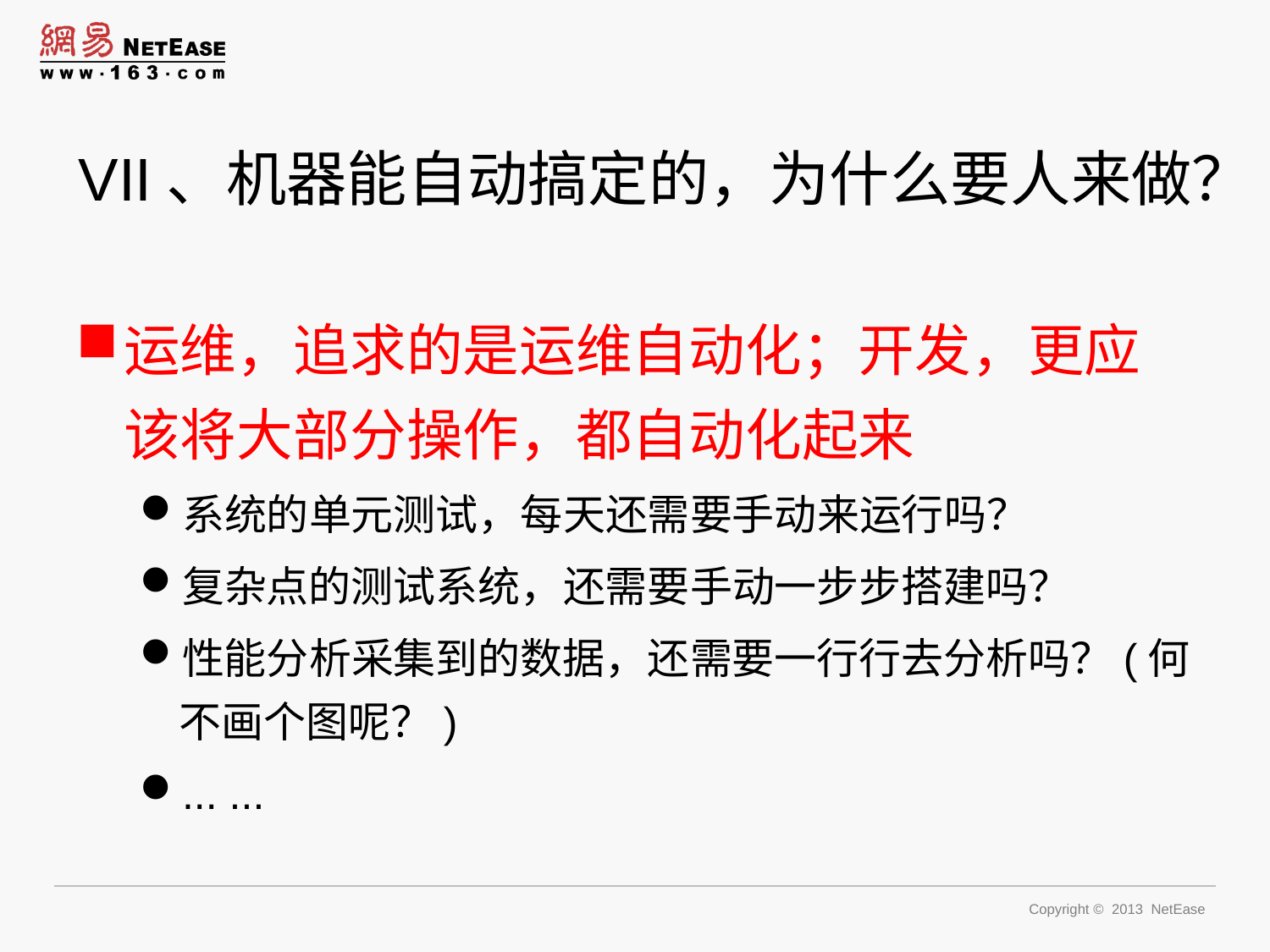

# VII、机器能自动搞定的，为什么要人来做？
运维，追求的是运维自动化；开发，更应该将大部分操作，都自动化起来
系统的单元测试，每天还需要手动来运行吗？
复杂点的测试系统，还需要手动一步步搭建吗？
性能分析采集到的数据，还需要一行行去分析吗？(何不画个图呢？)
... ...